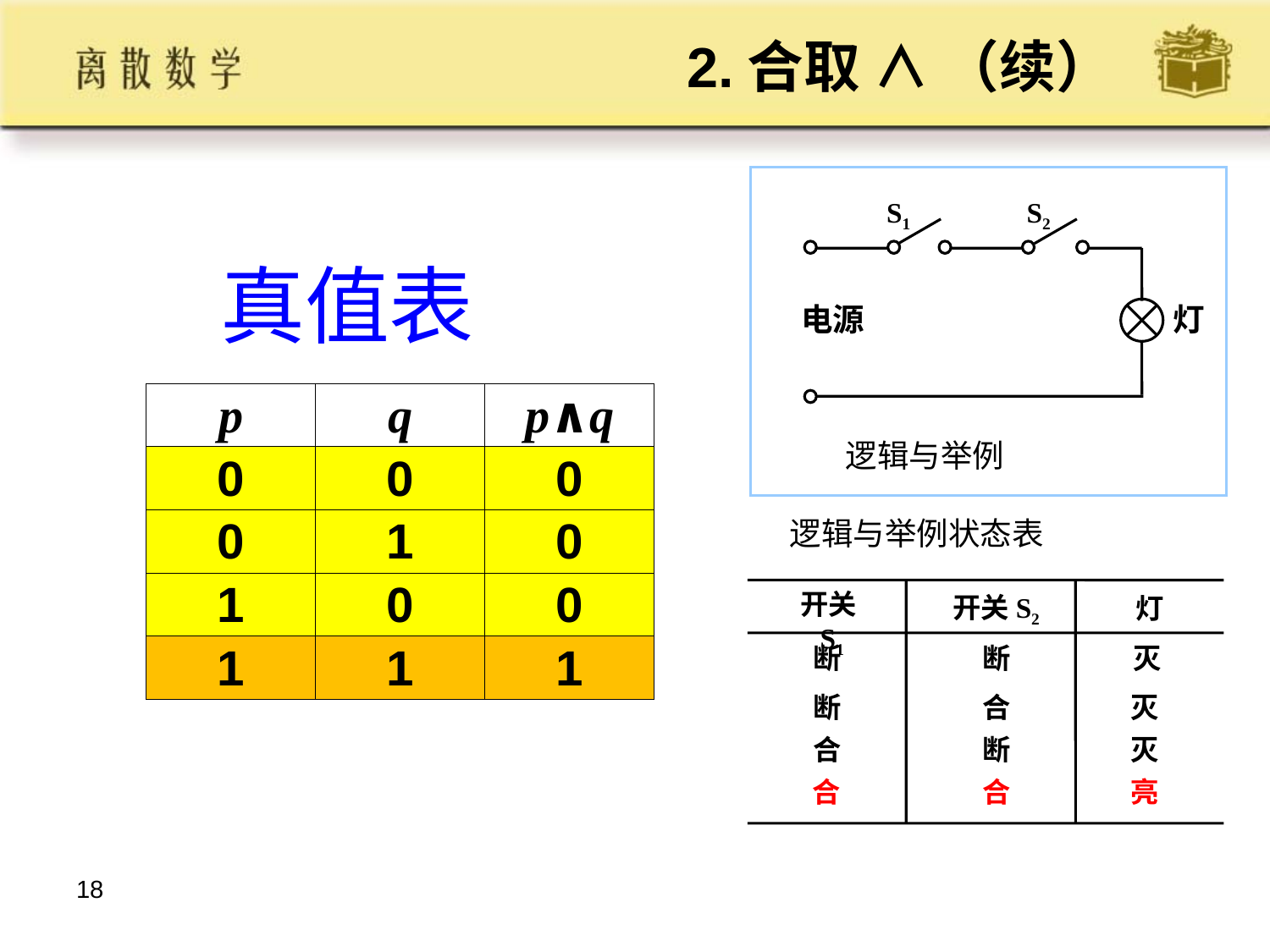

# 2.合取 ∧ （续）

S1
S2

电源
灯

逻辑与举例
真值表
| p | q | p∧q |
| --- | --- | --- |
| 0 | 0 | 0 |
| 0 | 1 | 0 |
| 1 | 0 | 0 |
| 1 | 1 | 1 |
逻辑与举例状态表

开关S1
开关S2
灯

断
断
灭
断
合
灭
合
断
灭
合
合
亮

18